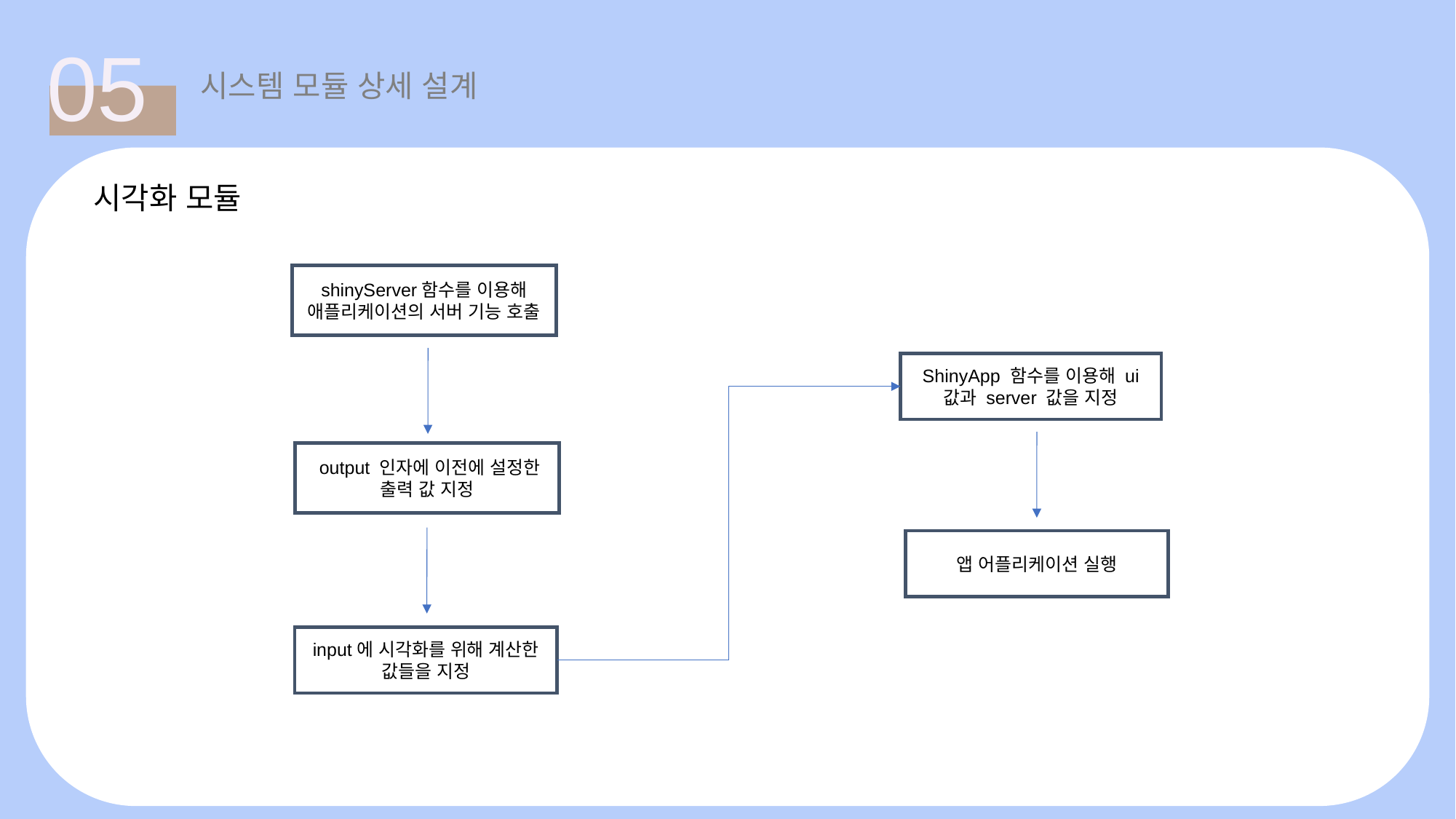

05
시스템 모듈 상세 설계

시각화 모듈
shinyServer함수를 이용해 애플리케이션의 서버 기능 호출
ShinyApp 함수를 이용해 ui 값과 server 값을 지정
 output 인자에 이전에 설정한 출력 값 지정
앱 어플리케이션 실행
input에 시각화를 위해 계산한 값들을 지정